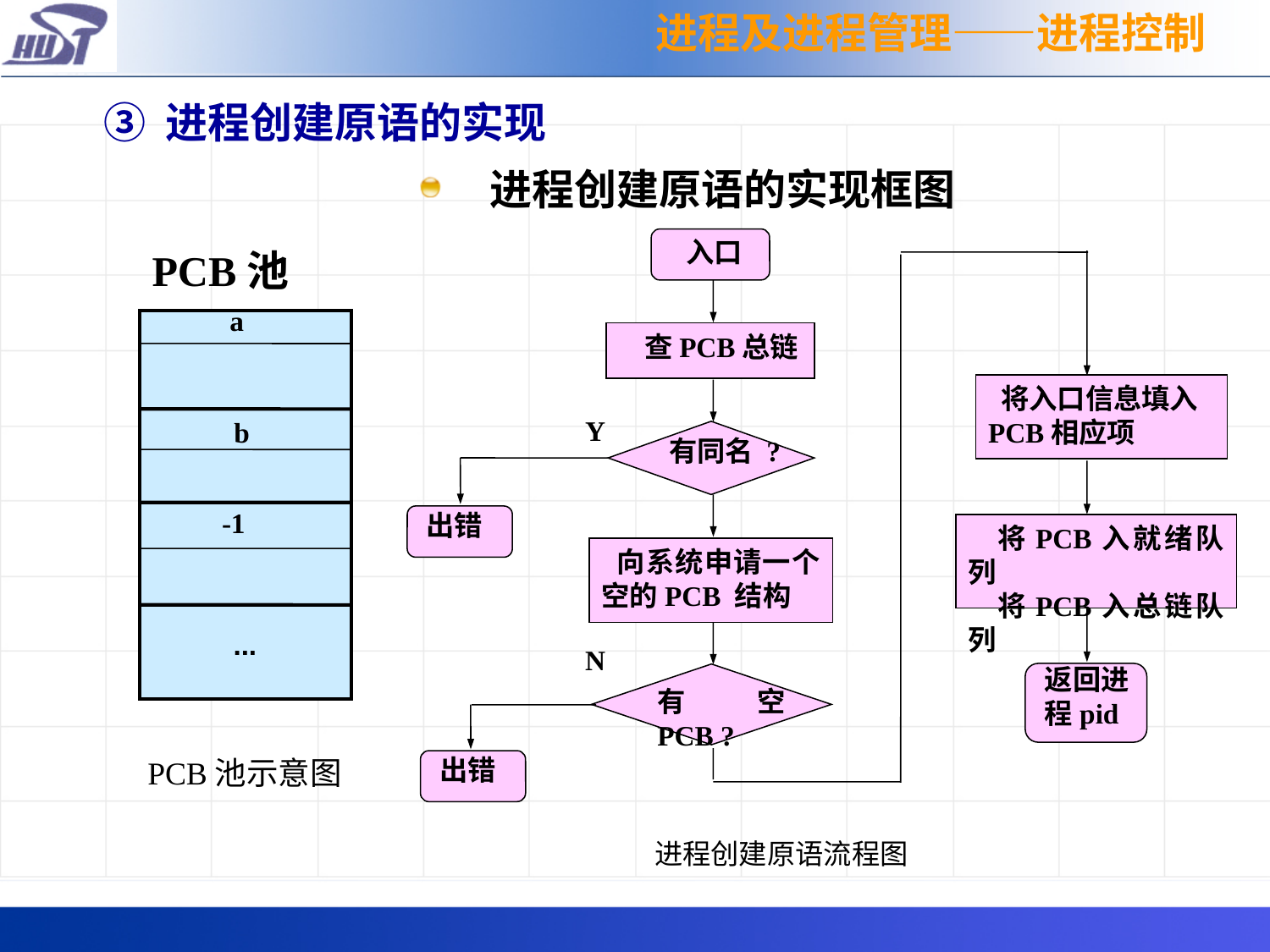

进程及进程管理——进程控制
③ 进程创建原语的实现
进程创建原语的实现框图
入口

   查PCB总链
 将入口信息填入
PCB相应项

Y

有同名 ?

出错

  将PCB入就绪队列
  将PCB入总链队列
 向系统申请一个空的PCB 结构

N
返回进
程pid

有空PCB ?

出错

PCB池
a

b

-1

...
PCB池示意图
进程创建原语流程图